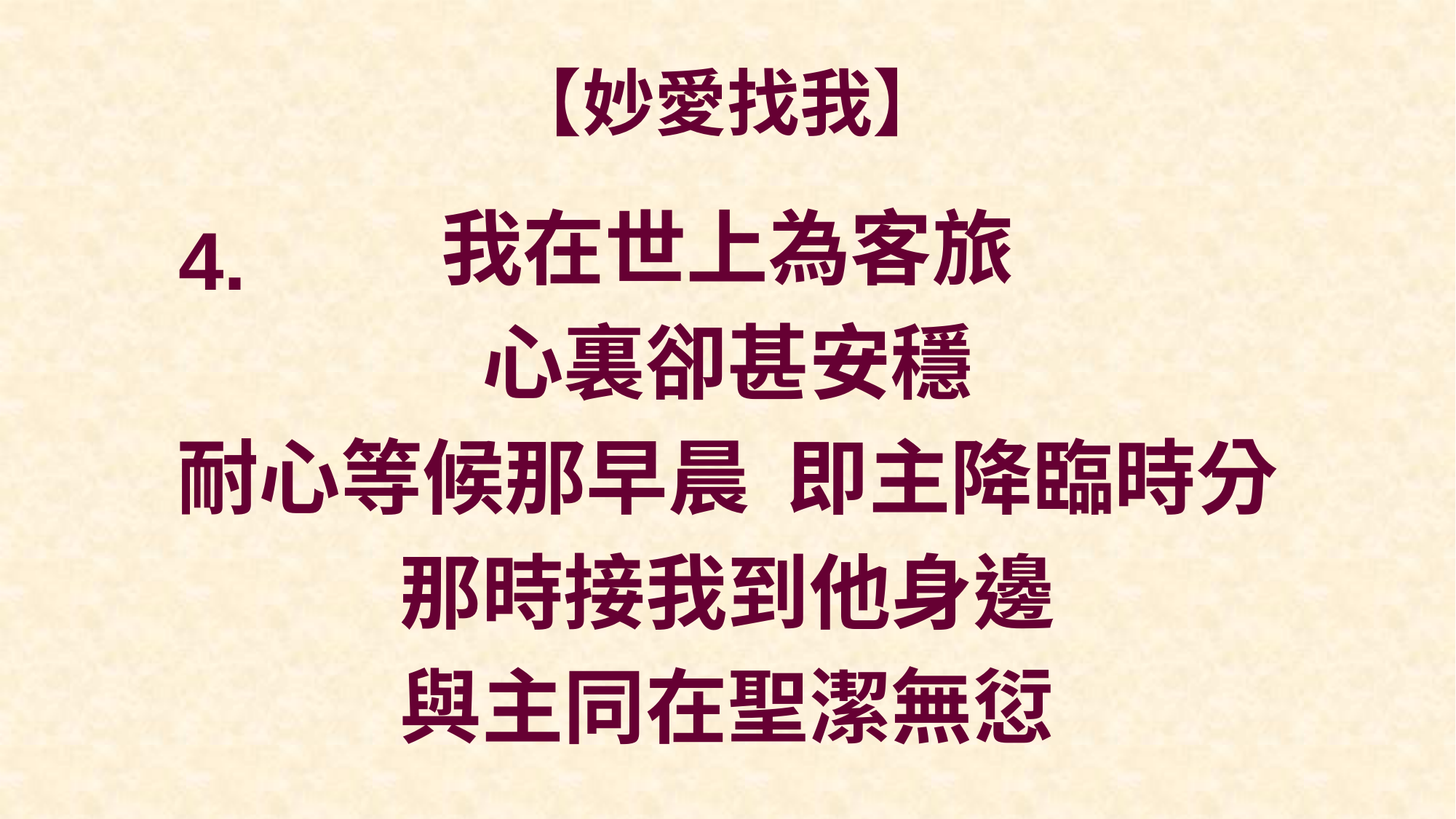

# 【妙愛找我】
我在世上為客旅
心裏卻甚安穩
耐心等候那早晨  即主降臨時分
那時接我到他身邊
與主同在聖潔無愆
4.